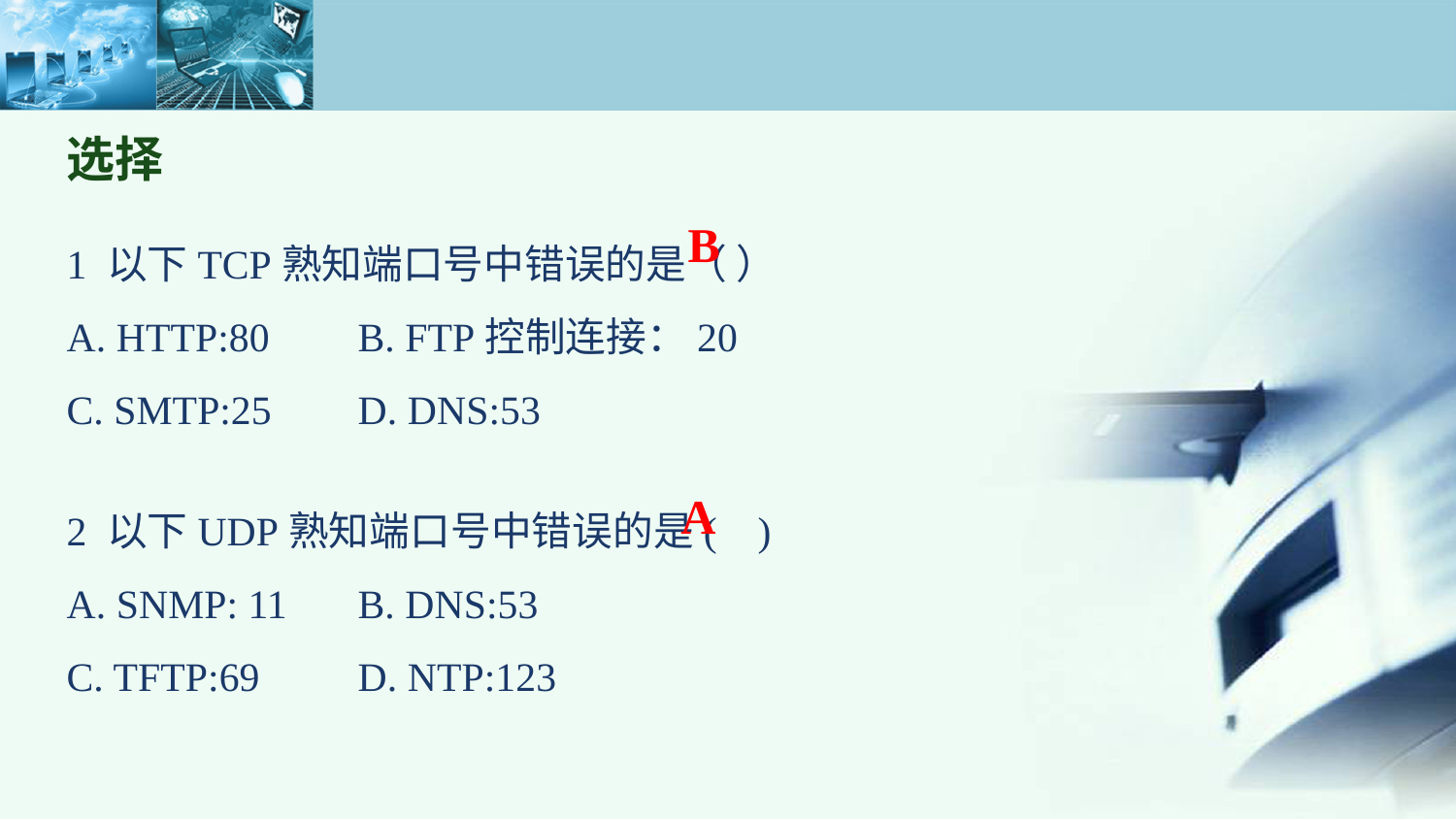

# 选择
1 以下TCP熟知端口号中错误的是（ ）
A. HTTP:80	B. FTP控制连接：20
C. SMTP:25	D. DNS:53

2 以下UDP熟知端口号中错误的是(    )
A. SNMP: 11	B. DNS:53
C. TFTP:69	D. NTP:123

B
A